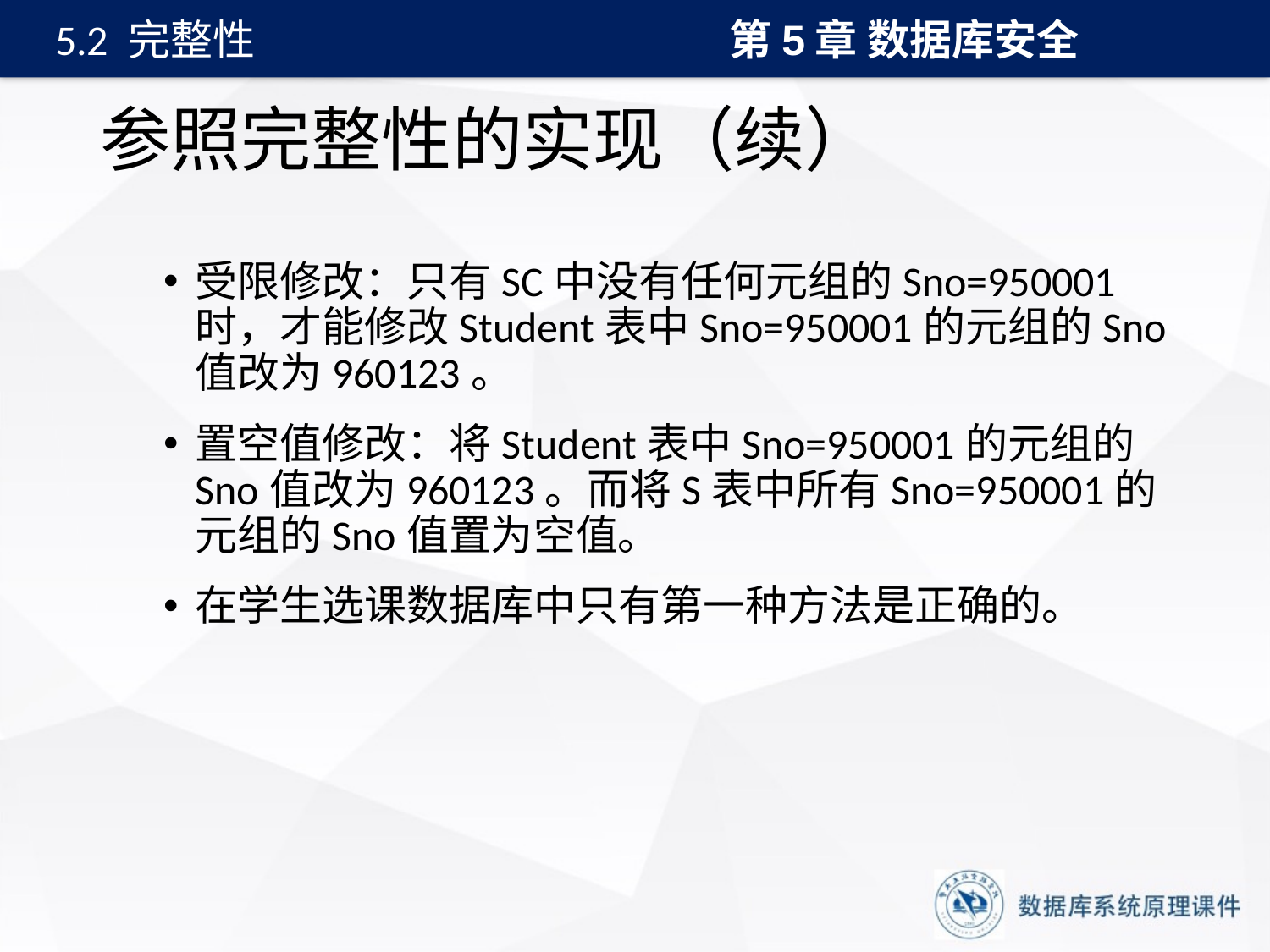

第5章 数据库安全
5.2 完整性
# 参照完整性的实现（续）
受限修改：只有SC中没有任何元组的Sno=950001时，才能修改Student表中Sno=950001的元组的Sno值改为960123。
置空值修改：将Student表中Sno=950001的元组的Sno值改为960123。而将S表中所有Sno=950001的元组的Sno值置为空值。
在学生选课数据库中只有第一种方法是正确的。